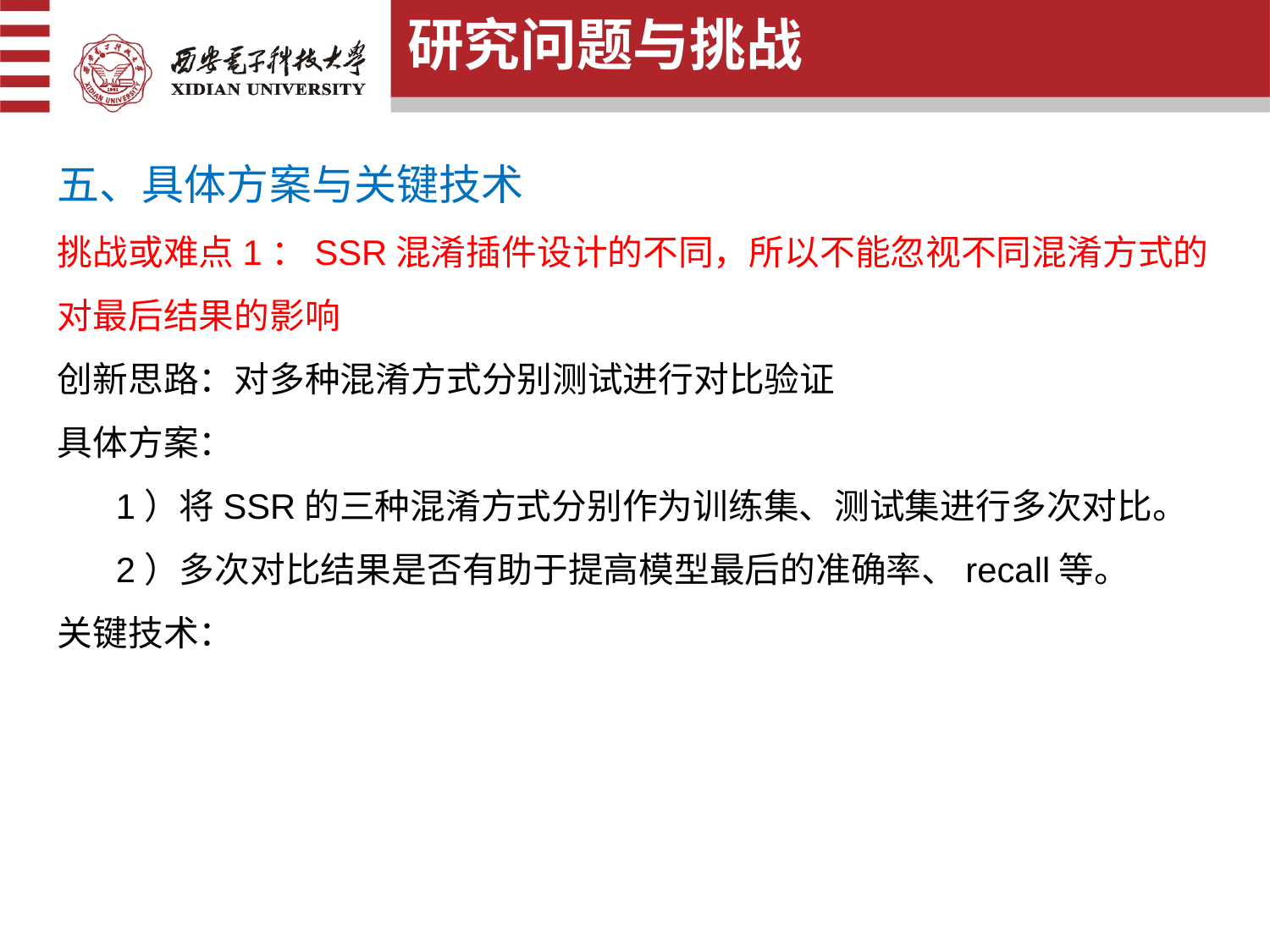

研究问题与挑战
五、具体方案与关键技术
挑战或难点1：SSR混淆插件设计的不同，所以不能忽视不同混淆方式的对最后结果的影响
创新思路：对多种混淆方式分别测试进行对比验证
具体方案：
      1）将SSR的三种混淆方式分别作为训练集、测试集进行多次对比。
      2）多次对比结果是否有助于提高模型最后的准确率、recall等。
关键技术：